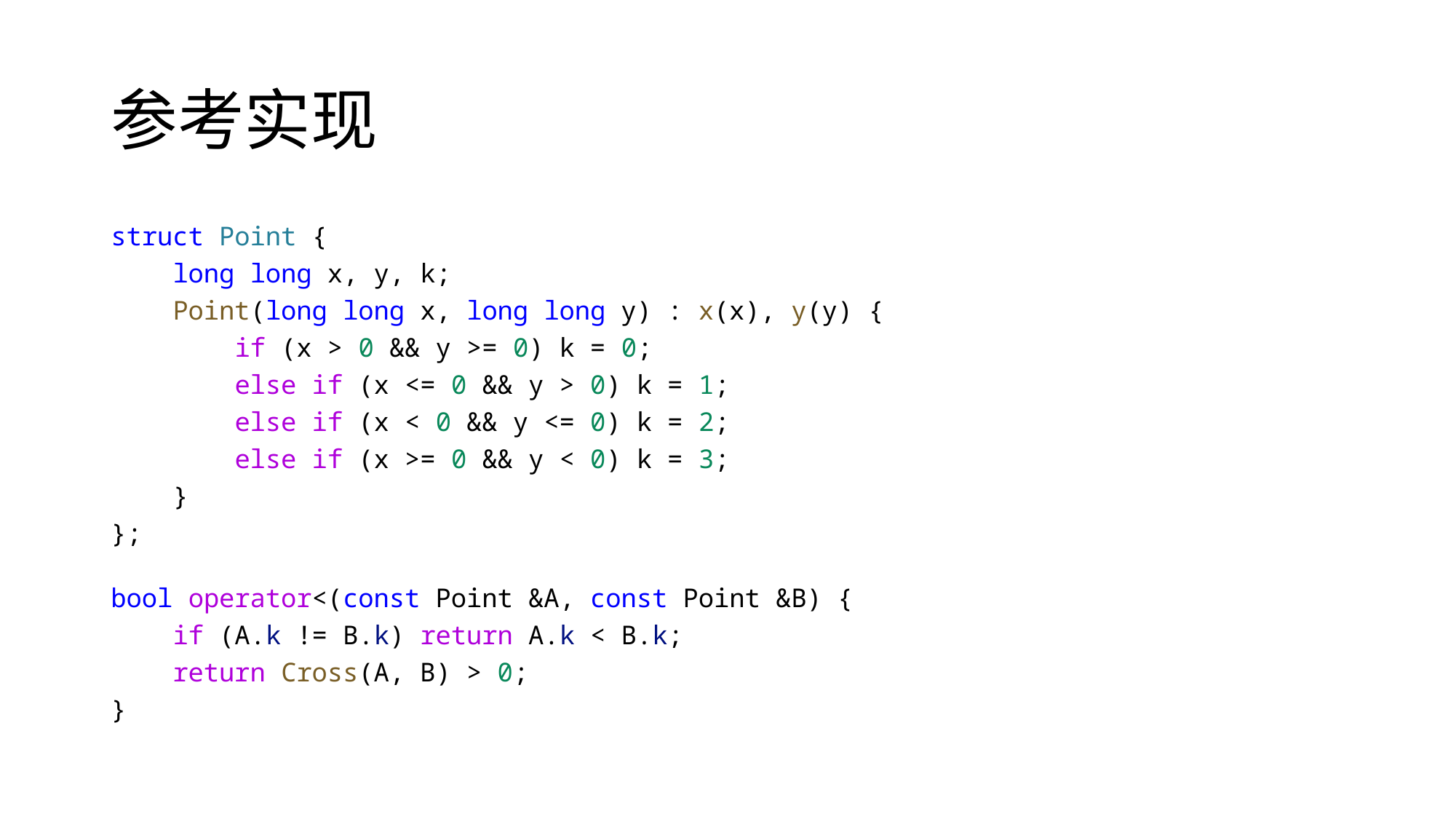

# 参考实现
struct Point {
    long long x, y, k;
    Point(long long x, long long y) : x(x), y(y) {
        if (x > 0 && y >= 0) k = 0;
        else if (x <= 0 && y > 0) k = 1;
        else if (x < 0 && y <= 0) k = 2;
        else if (x >= 0 && y < 0) k = 3;
    }
};
bool operator<(const Point &A, const Point &B) {
    if (A.k != B.k) return A.k < B.k;
    return Cross(A, B) > 0;
}